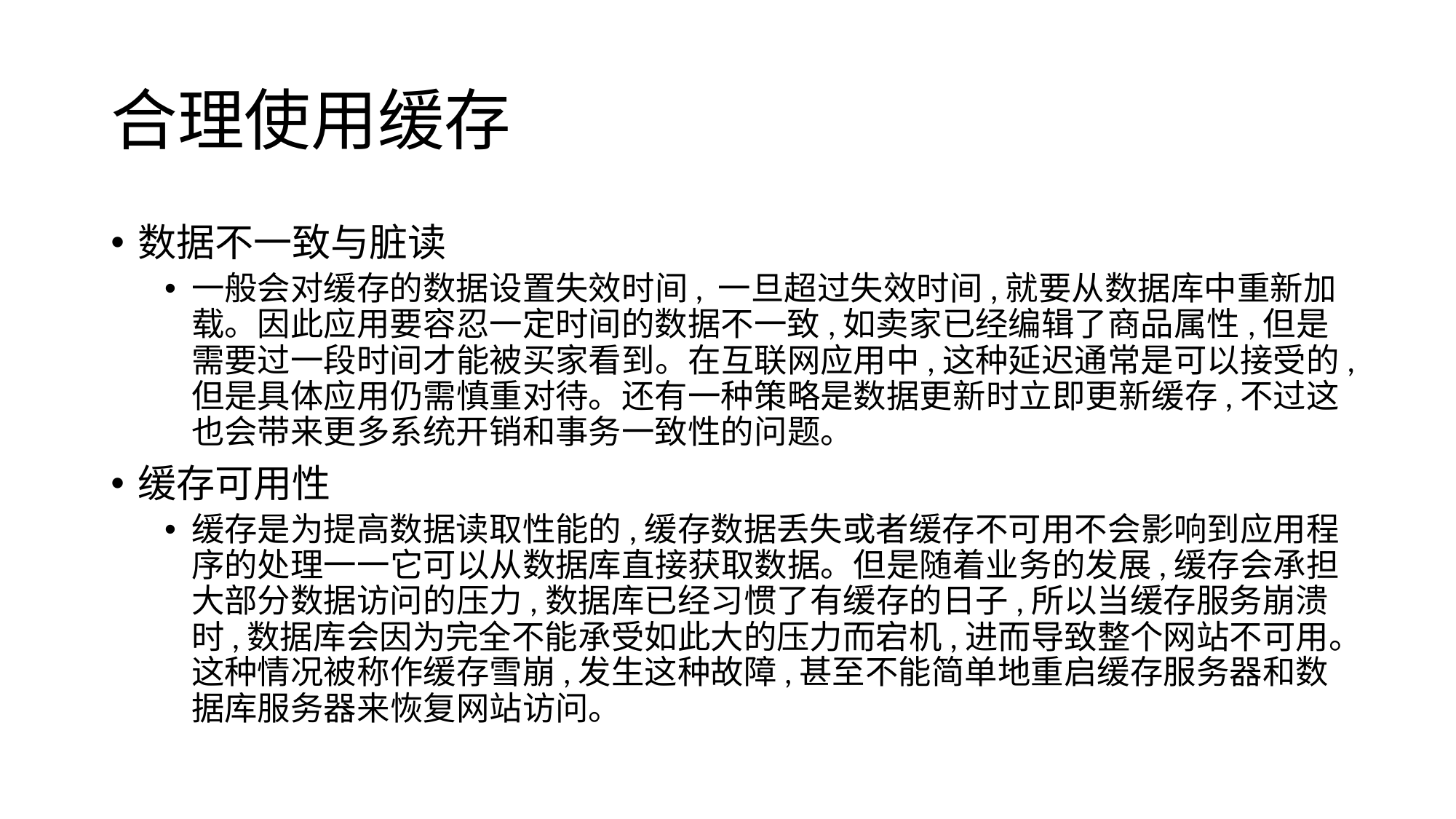

# 合理使用缓存
数据不一致与脏读
一般会对缓存的数据设置失效时间, 一旦超过失效时间,就要从数据库中重新加载。因此应用要容忍一定时间的数据不一致,如卖家已经编辑了商品属性,但是需要过一段时间才能被买家看到。在互联网应用中,这种延迟通常是可以接受的,但是具体应用仍需慎重对待。还有一种策略是数据更新时立即更新缓存,不过这也会带来更多系统开销和事务一致性的问题。
缓存可用性
缓存是为提高数据读取性能的,缓存数据丢失或者缓存不可用不会影响到应用程序的处理一一它可以从数据库直接获取数据。但是随着业务的发展,缓存会承担大部分数据访问的压力,数据库已经习惯了有缓存的日子,所以当缓存服务崩溃时,数据库会因为完全不能承受如此大的压力而宕机,进而导致整个网站不可用。这种情况被称作缓存雪崩,发生这种故障,甚至不能简单地重启缓存服务器和数据库服务器来恢复网站访问。